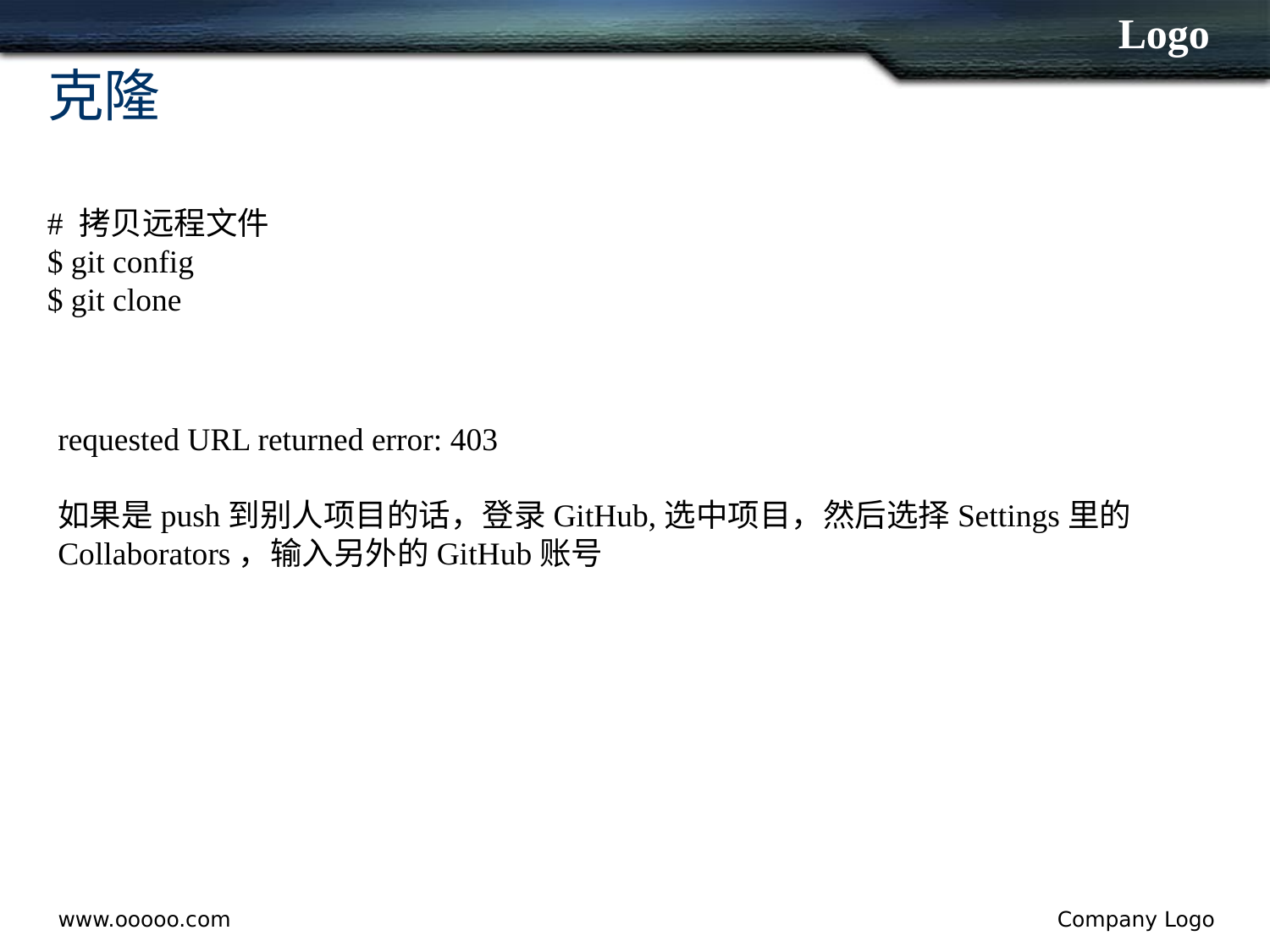

# 克隆
# 拷贝远程文件
$ git config
$ git clone
requested URL returned error: 403

如果是push到别人项目的话，登录GitHub,选中项目，然后选择Settings里的Collaborators，输入另外的GitHub账号
www.ooooo.com
Company Logo